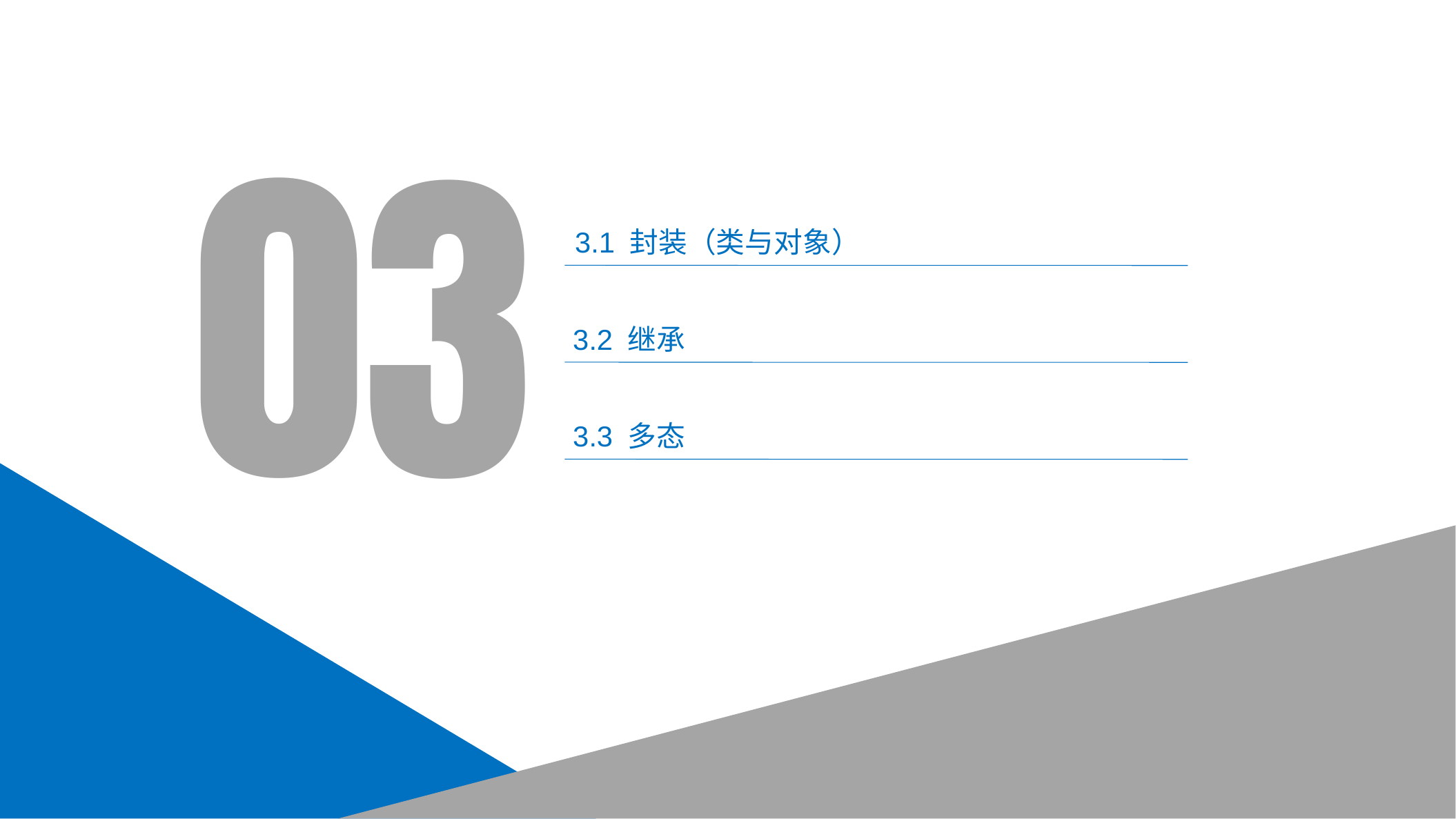

03
3.1 封装（类与对象）

3.2 继承

3.3 多态